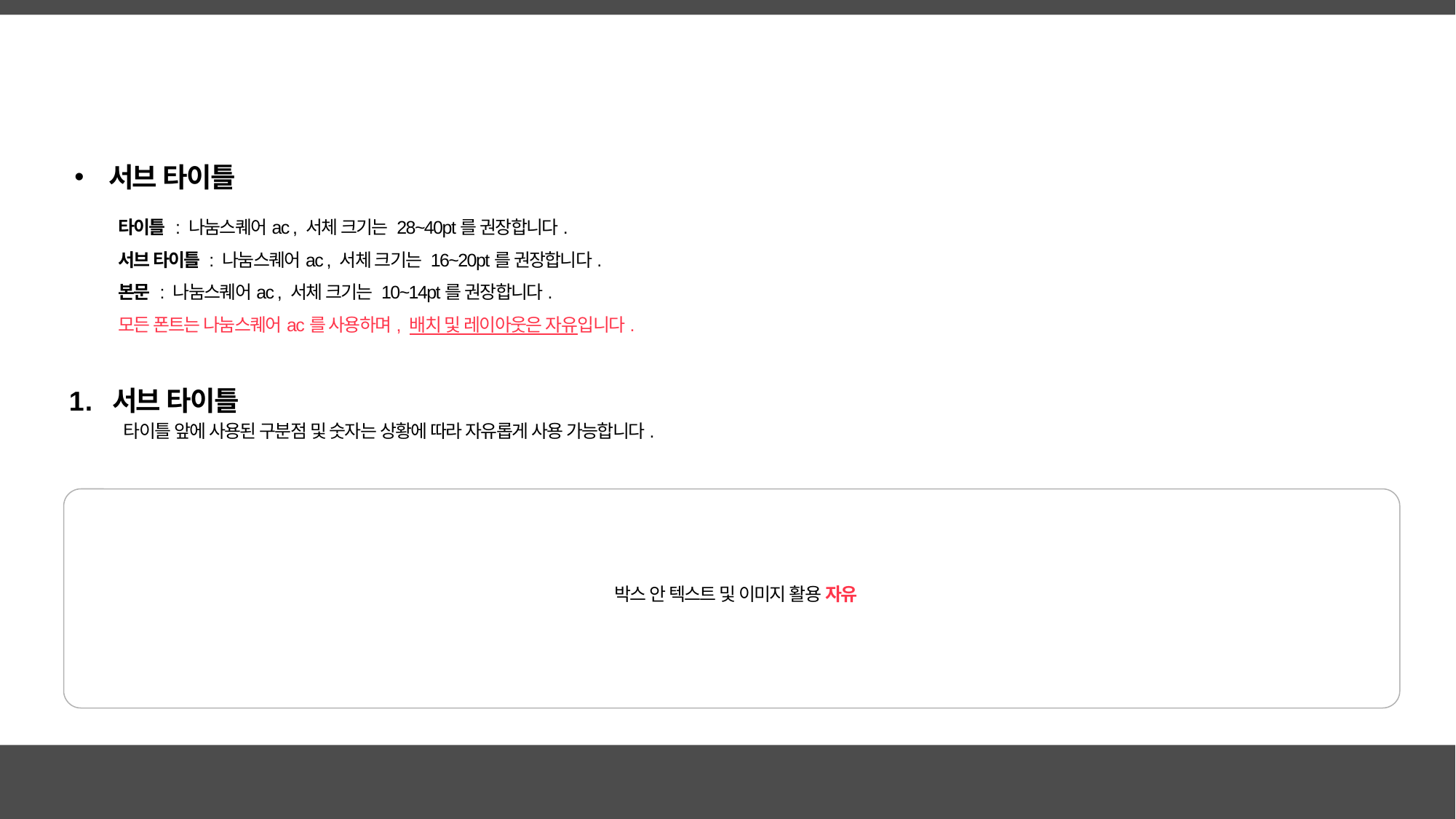

#
서브 타이틀
타이틀 : 나눔스퀘어ac , 서체 크기는 28~40pt를 권장합니다.
서브 타이틀 : 나눔스퀘어ac , 서체 크기는 16~20pt를 권장합니다.
본문 : 나눔스퀘어ac , 서체 크기는 10~14pt를 권장합니다.
모든 폰트는 나눔스퀘어ac를 사용하며, 배치 및 레이아웃은 자유입니다.
서브 타이틀
타이틀 앞에 사용된 구분점 및 숫자는 상황에 따라 자유롭게 사용 가능합니다.

박스 안 텍스트 및 이미지 활용 자유